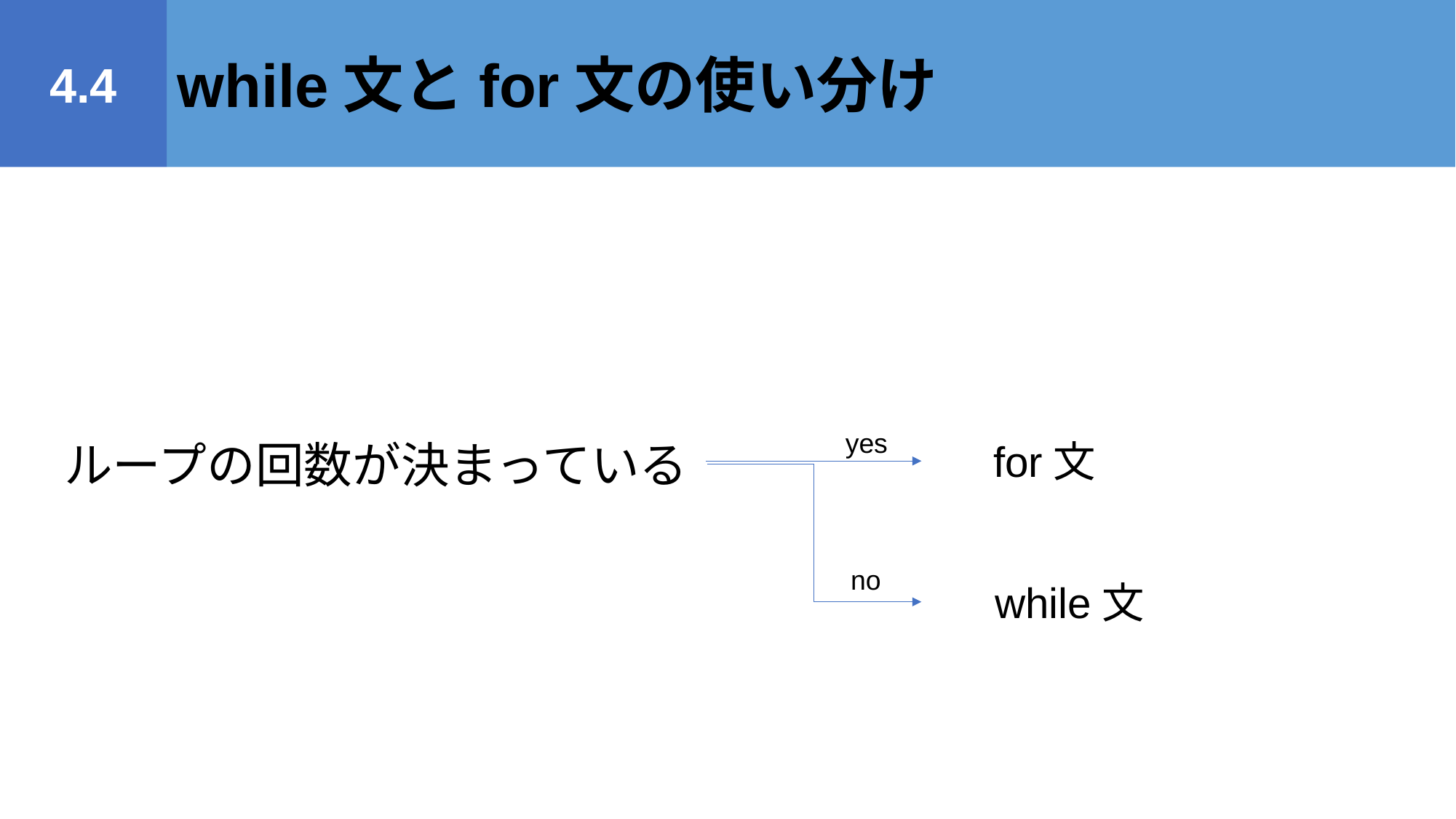

4.4
while文とfor文の使い分け
yes
ループの回数が決まっている
for文
no
while文